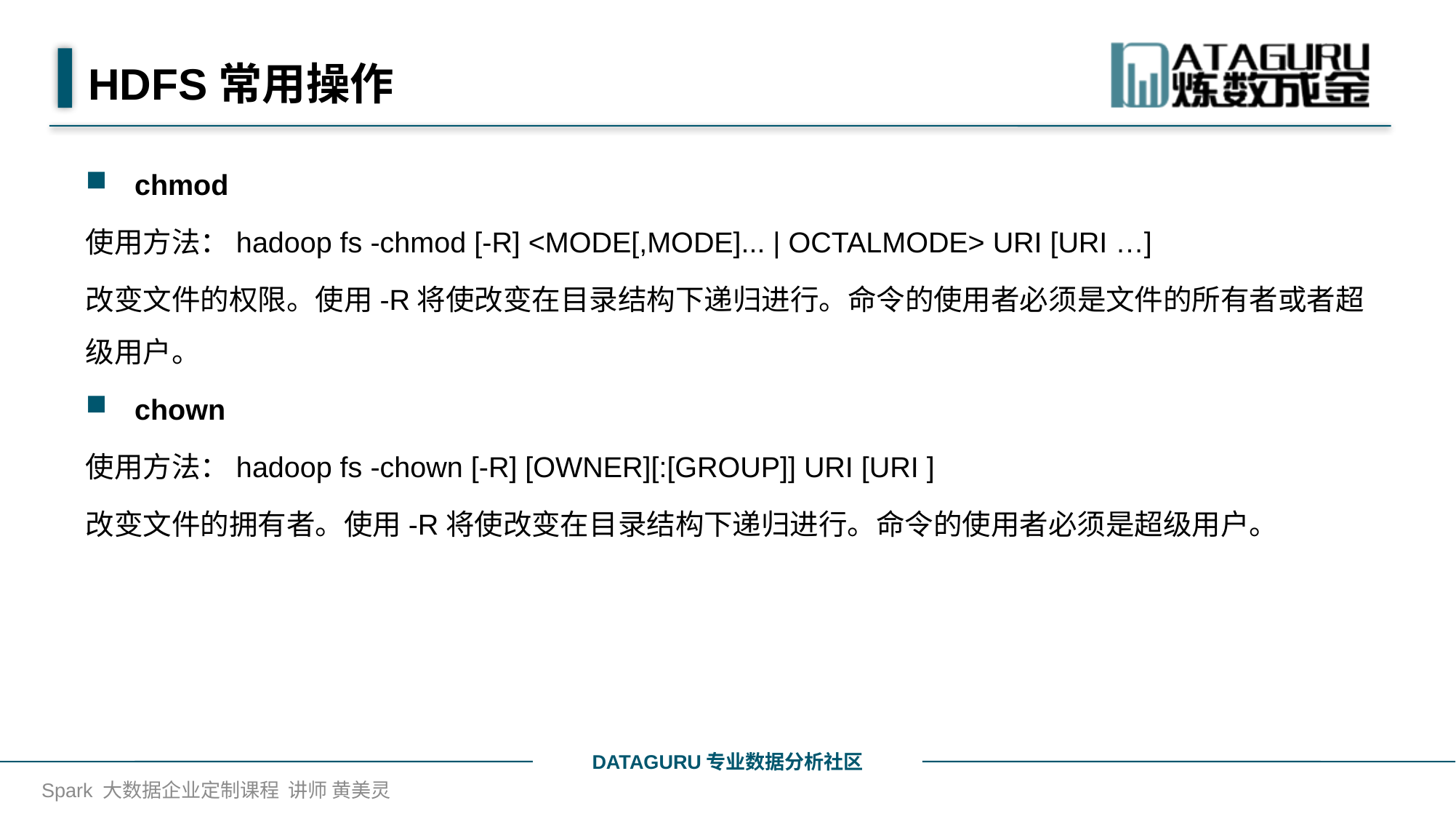

# HDFS常用操作
chmod
使用方法：hadoop fs -chmod [-R] <MODE[,MODE]... | OCTALMODE> URI [URI …]
改变文件的权限。使用-R将使改变在目录结构下递归进行。命令的使用者必须是文件的所有者或者超级用户。
chown
使用方法：hadoop fs -chown [-R] [OWNER][:[GROUP]] URI [URI ]
改变文件的拥有者。使用-R将使改变在目录结构下递归进行。命令的使用者必须是超级用户。